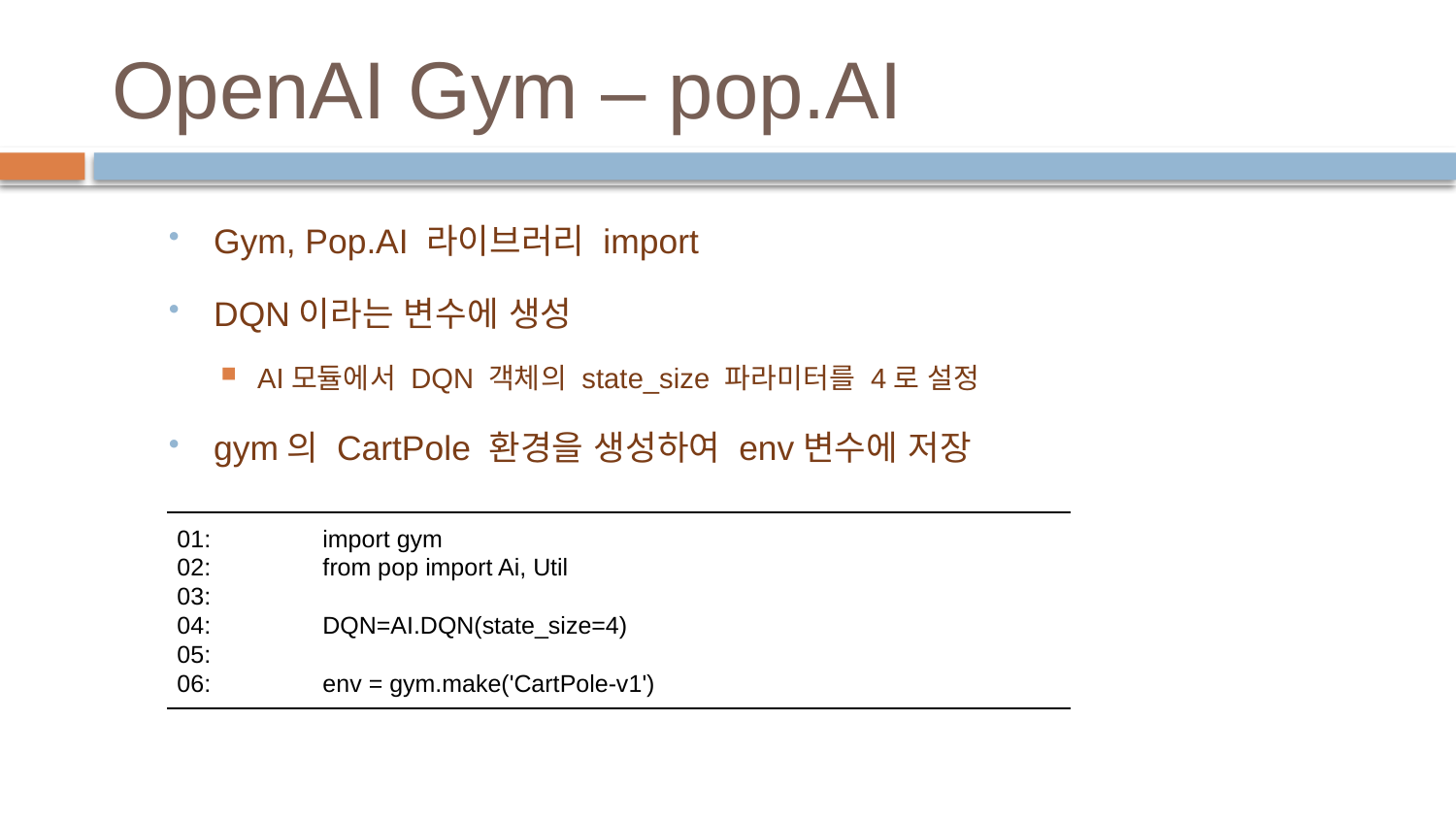

# OpenAI Gym – pop.AI
Gym, Pop.AI 라이브러리 import
DQN이라는 변수에 생성
AI모듈에서 DQN 객체의 state_size 파라미터를 4로 설정
gym의 CartPole 환경을 생성하여 env변수에 저장
| 01: import gym 02: from pop import Ai, Util 03: 04: DQN=AI.DQN(state\_size=4) 05: 06: env = gym.make('CartPole-v1') |
| --- |